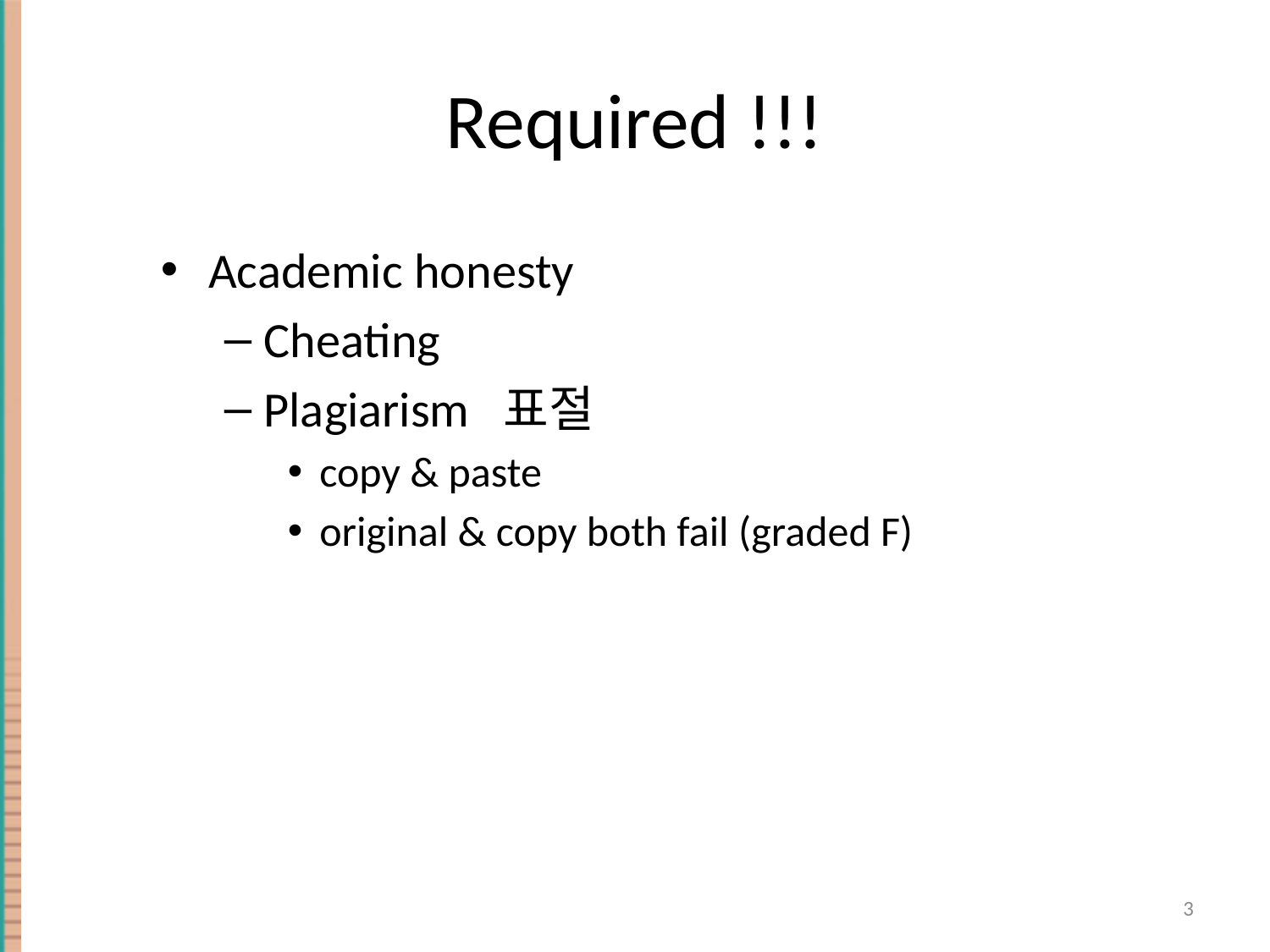

# Required !!!
Academic honesty
Cheating
Plagiarism  표절
copy & paste
original & copy both fail (graded F)
3